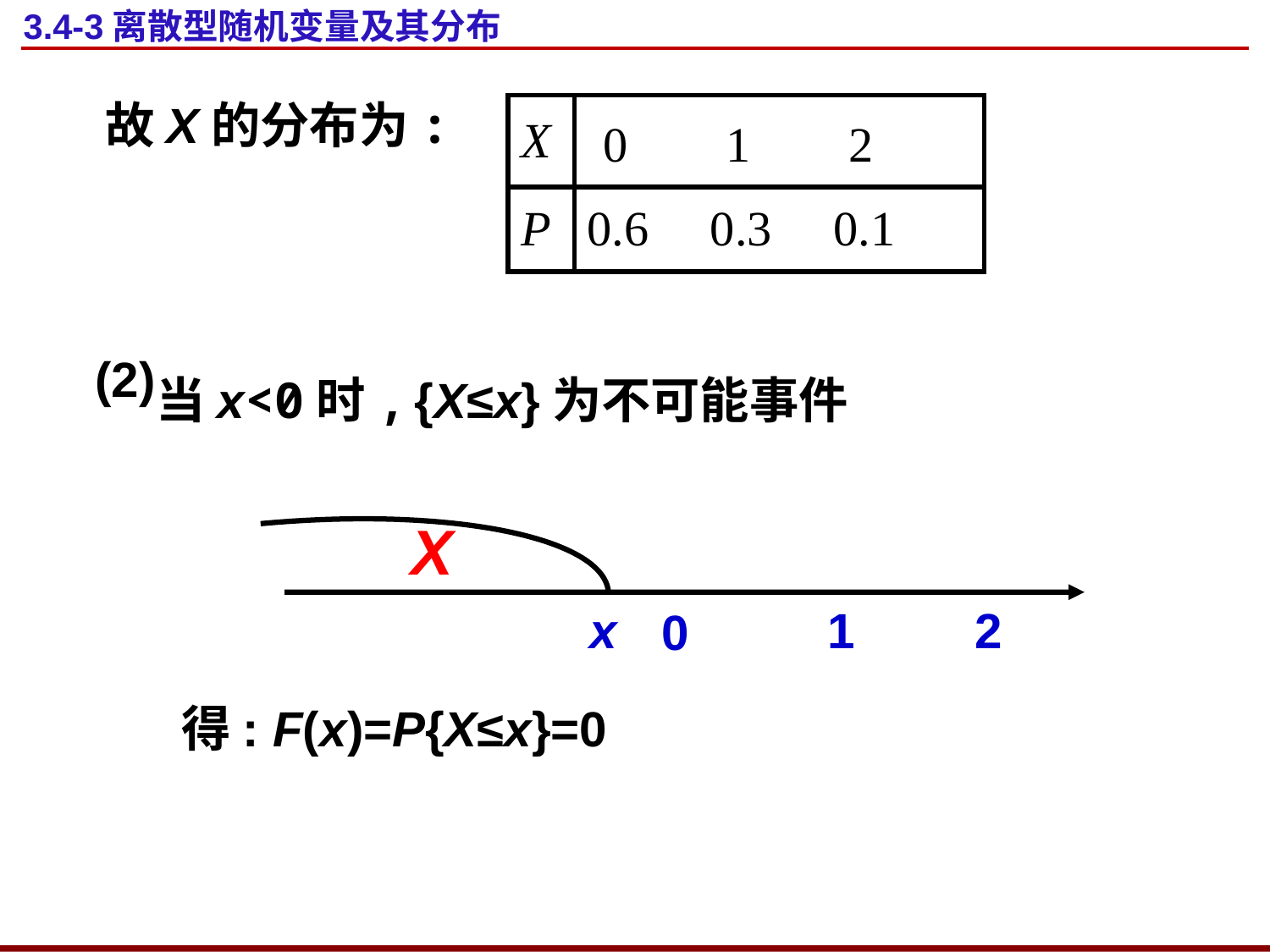

# 3.4-3离散型随机变量及其分布

故X的分布为:
| X | 0 1 2 |
| --- | --- |
| P | 0.6 0.3 0.1 |
(2)
{X≤x}为不可能事件
当x<0时,
X

x
1
2
0
得: F(x)=P{X≤x}=0